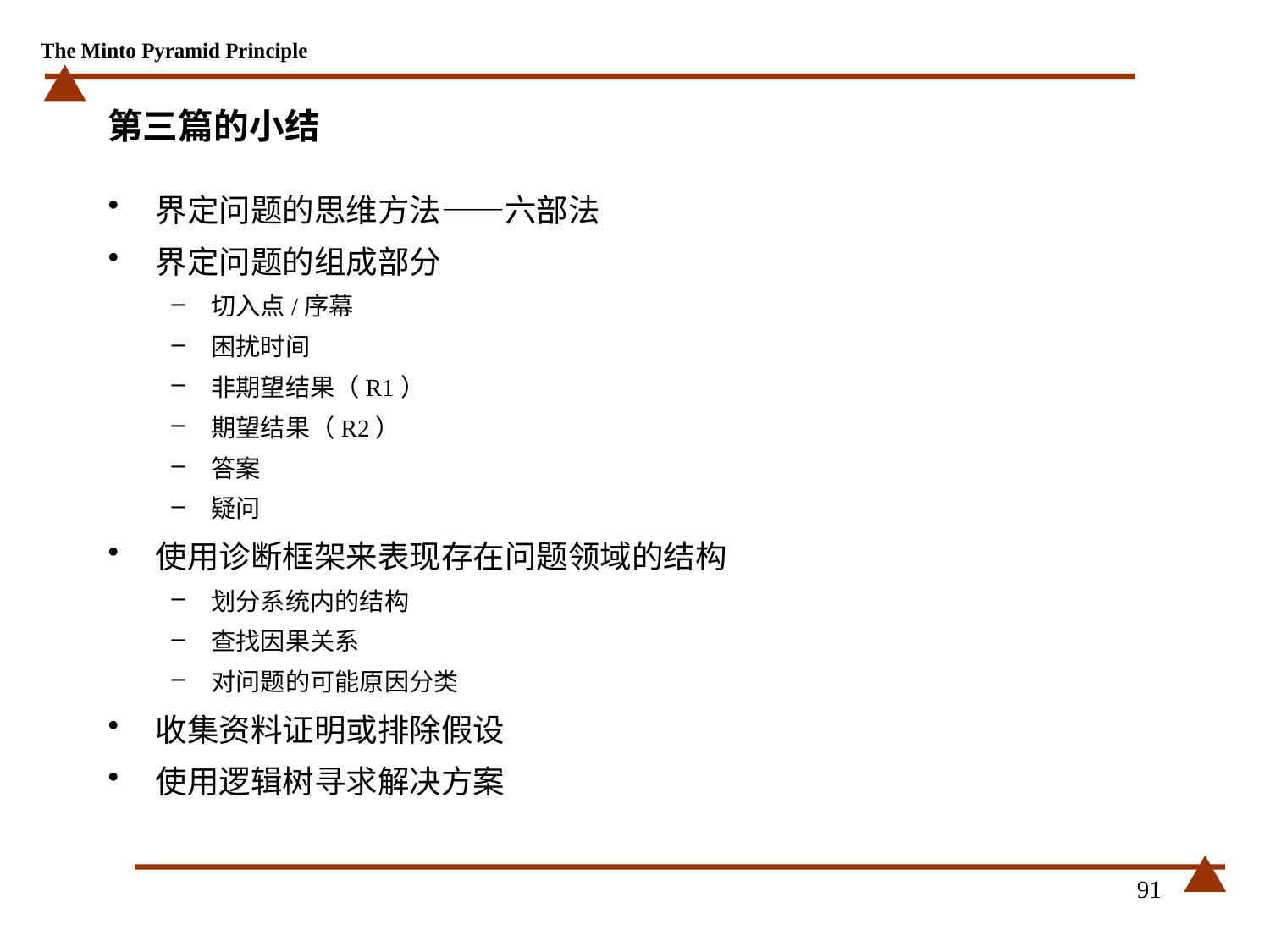

# 第三篇的小结
界定问题的思维方法——六部法
界定问题的组成部分
切入点/序幕
困扰时间
非期望结果（R1）
期望结果（R2）
答案
疑问
使用诊断框架来表现存在问题领域的结构
划分系统内的结构
查找因果关系
对问题的可能原因分类
收集资料证明或排除假设
使用逻辑树寻求解决方案
91